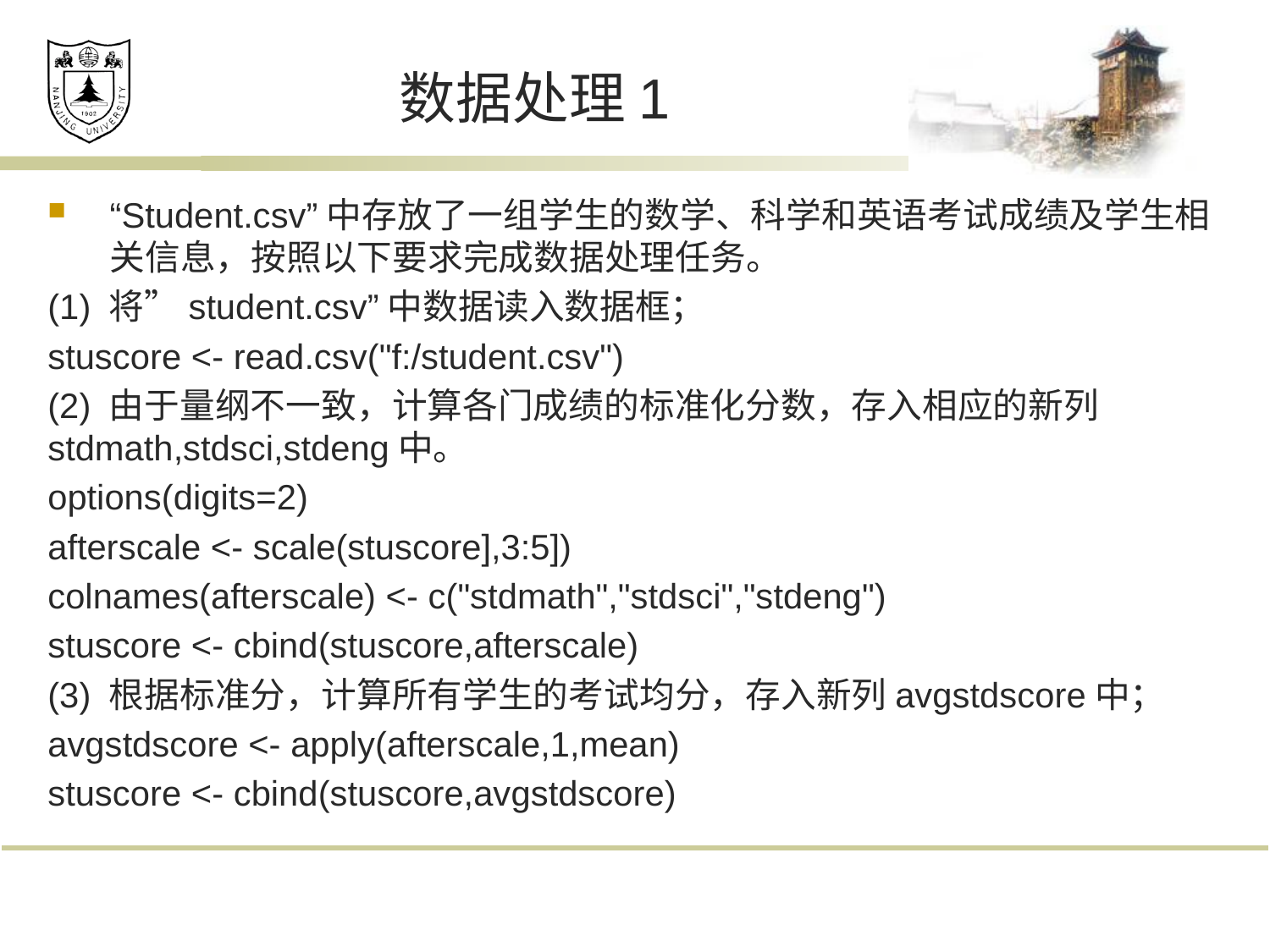

# 数据处理1
“Student.csv”中存放了一组学生的数学、科学和英语考试成绩及学生相关信息，按照以下要求完成数据处理任务。
(1) 将”student.csv”中数据读入数据框；
stuscore <- read.csv("f:/student.csv")
(2) 由于量纲不一致，计算各门成绩的标准化分数，存入相应的新列stdmath,stdsci,stdeng中。
options(digits=2)
afterscale <- scale(stuscore],3:5])
colnames(afterscale) <- c("stdmath","stdsci","stdeng")
stuscore <- cbind(stuscore,afterscale)
(3) 根据标准分，计算所有学生的考试均分，存入新列avgstdscore中；
avgstdscore <- apply(afterscale,1,mean)
stuscore <- cbind(stuscore,avgstdscore)